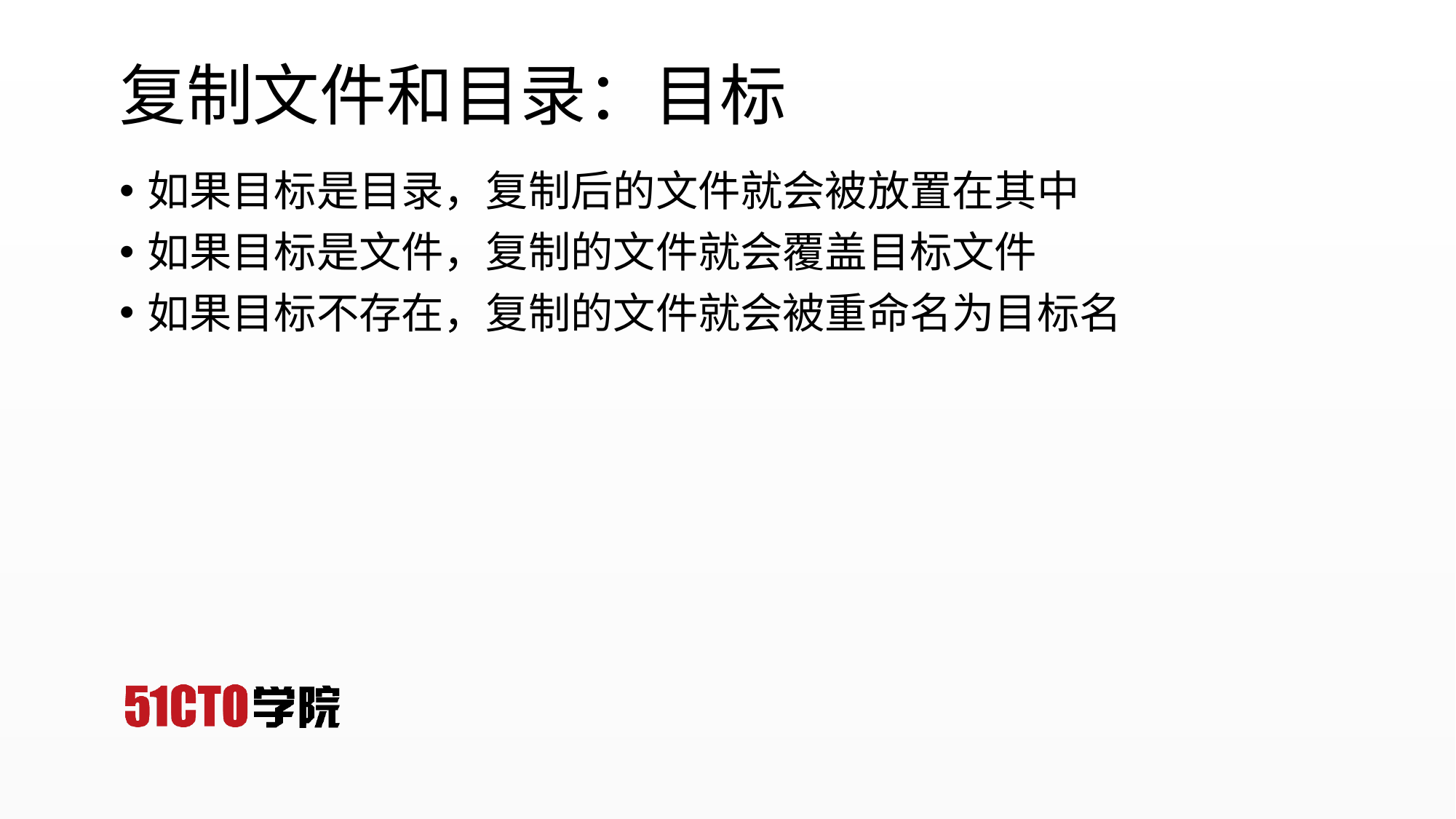

# 复制文件和目录：目标
如果目标是目录，复制后的文件就会被放置在其中
如果目标是文件，复制的文件就会覆盖目标文件
如果目标不存在，复制的文件就会被重命名为目标名